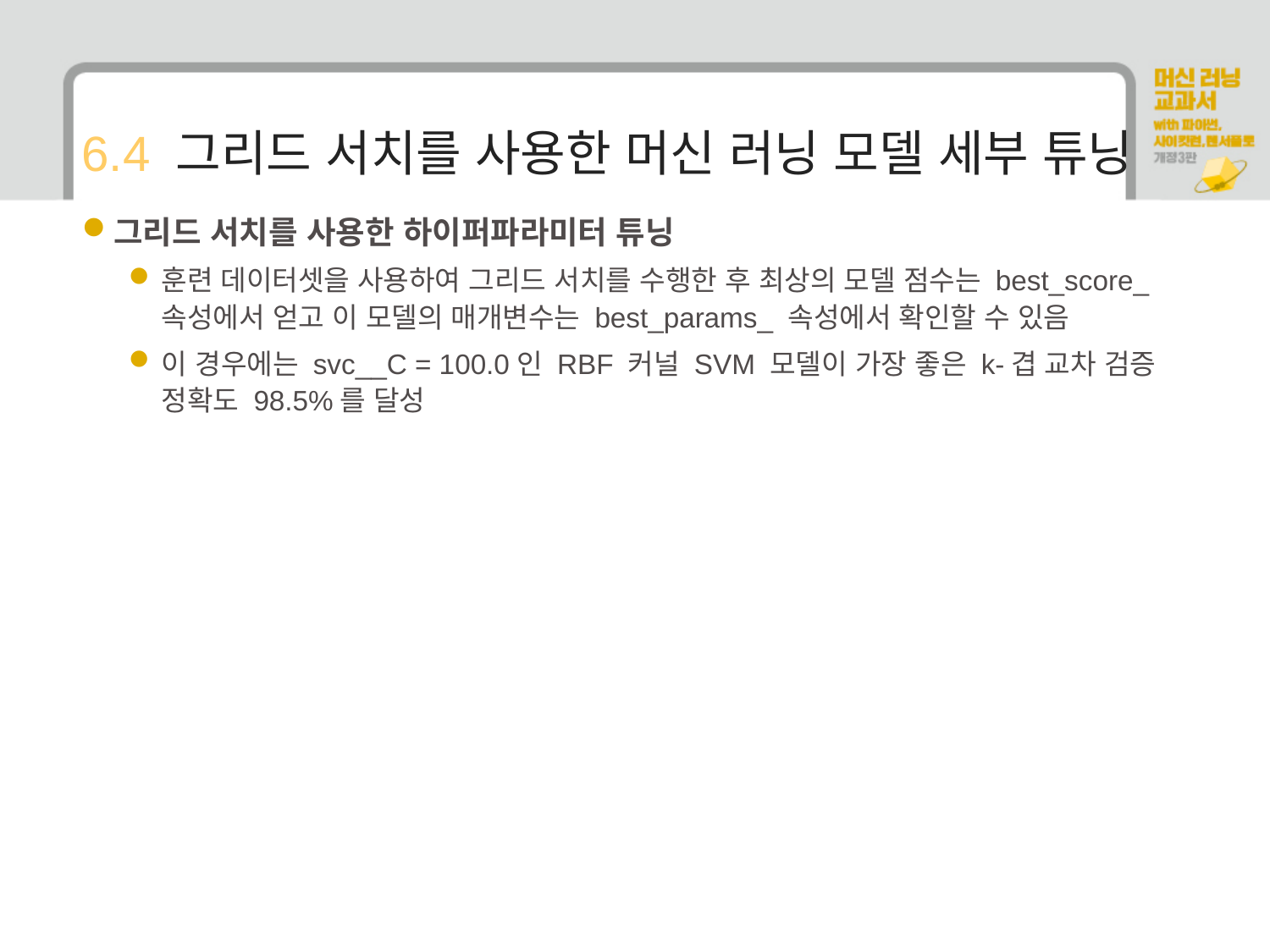

# 6.4 그리드 서치를 사용한 머신 러닝 모델 세부 튜닝
그리드 서치를 사용한 하이퍼파라미터 튜닝
훈련 데이터셋을 사용하여 그리드 서치를 수행한 후 최상의 모델 점수는 best_score_ 속성에서 얻고 이 모델의 매개변수는 best_params_ 속성에서 확인할 수 있음
이 경우에는 svc__C = 100.0인 RBF 커널 SVM 모델이 가장 좋은 k-겹 교차 검증 정확도 98.5%를 달성